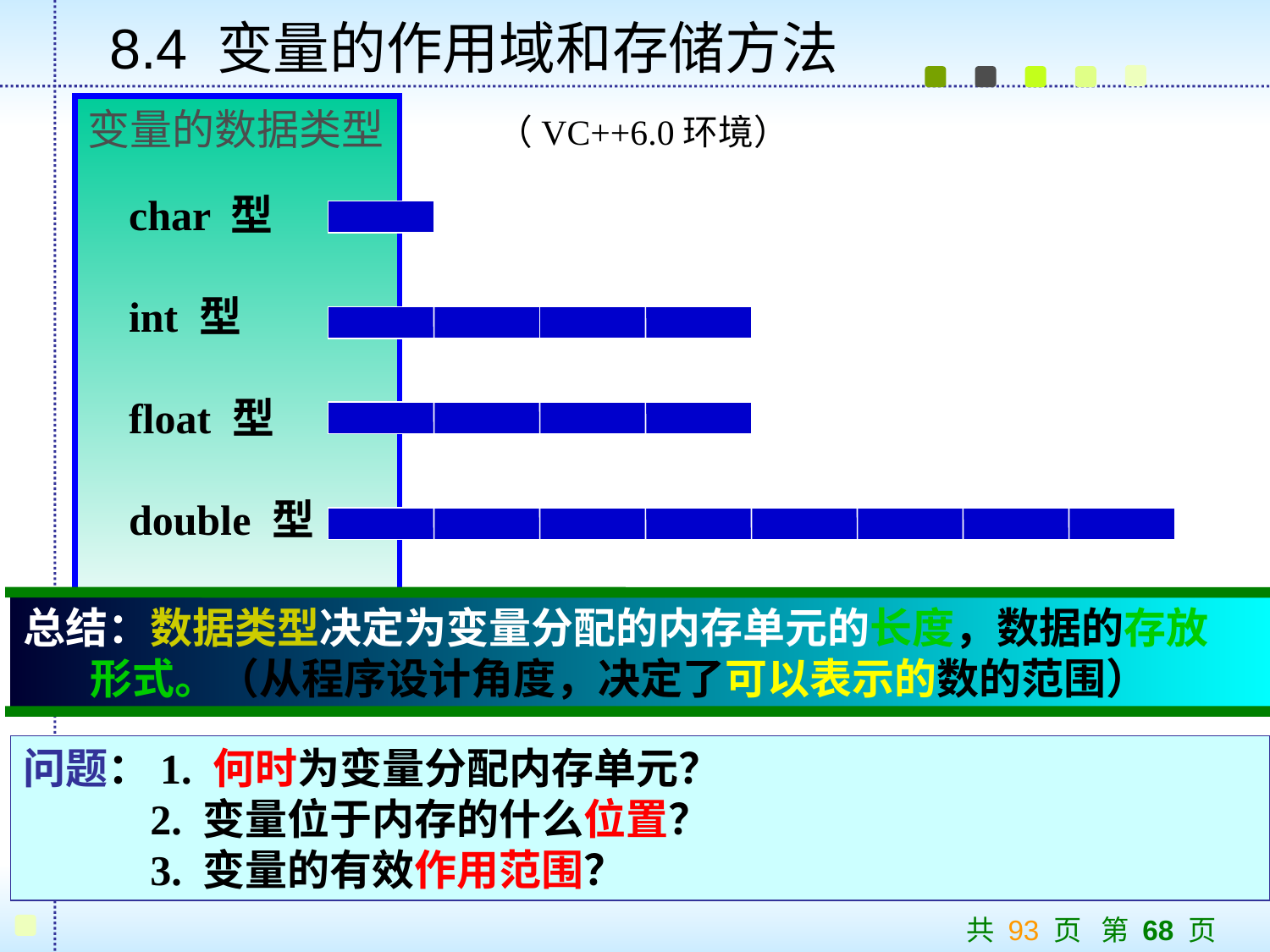

# 8.4 变量的作用域和存储方法
变量的数据类型
（VC++6.0环境）
        char 型

        int 型

        float 型

        double 型

总结：数据类型决定为变量分配的内存单元的长度，数据的存放
      形式。（从程序设计角度，决定了可以表示的数的范围）

问题：1. 何时为变量分配内存单元？
            2. 变量位于内存的什么位置？
            3. 变量的有效作用范围？
共 93 页   第 68 页